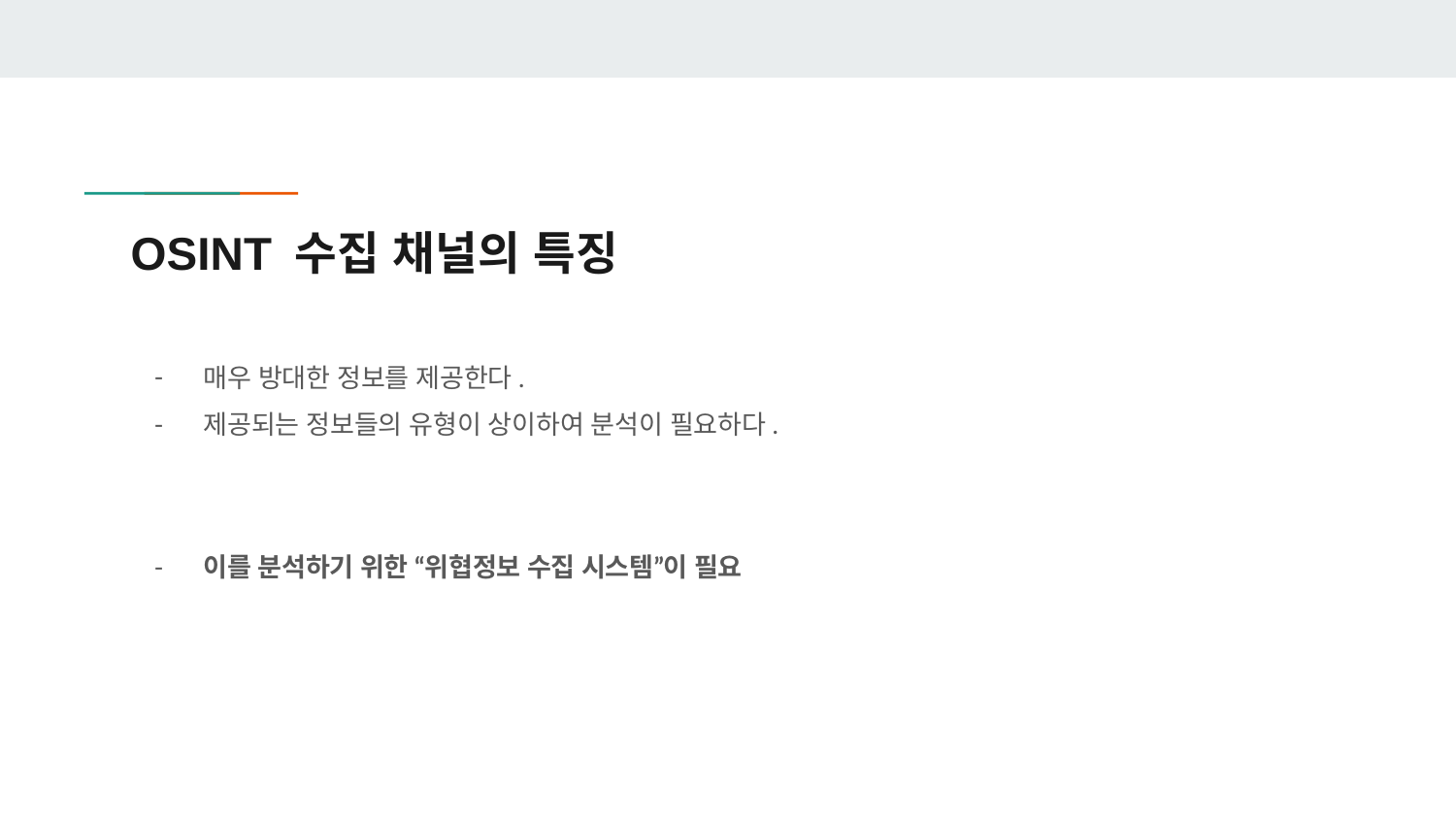

# OSINT 수집 채널의 특징
매우 방대한 정보를 제공한다.
제공되는 정보들의 유형이 상이하여 분석이 필요하다.

이를 분석하기 위한 “위협정보 수집 시스템”이 필요